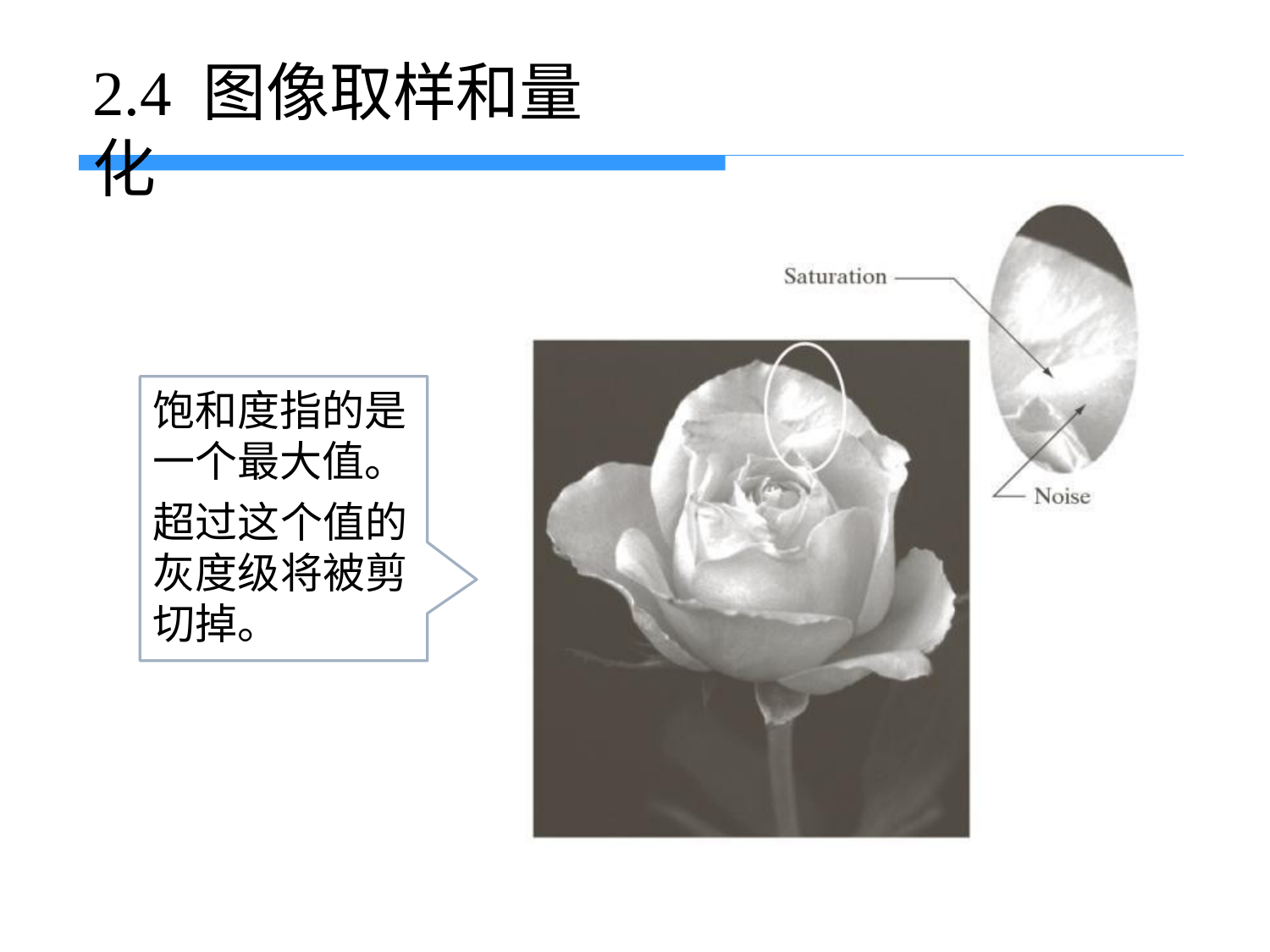

# 2.4 图像取样和量化

饱和度指的是 一个最大值。
超过这个值的 灰度级将被剪 切掉。